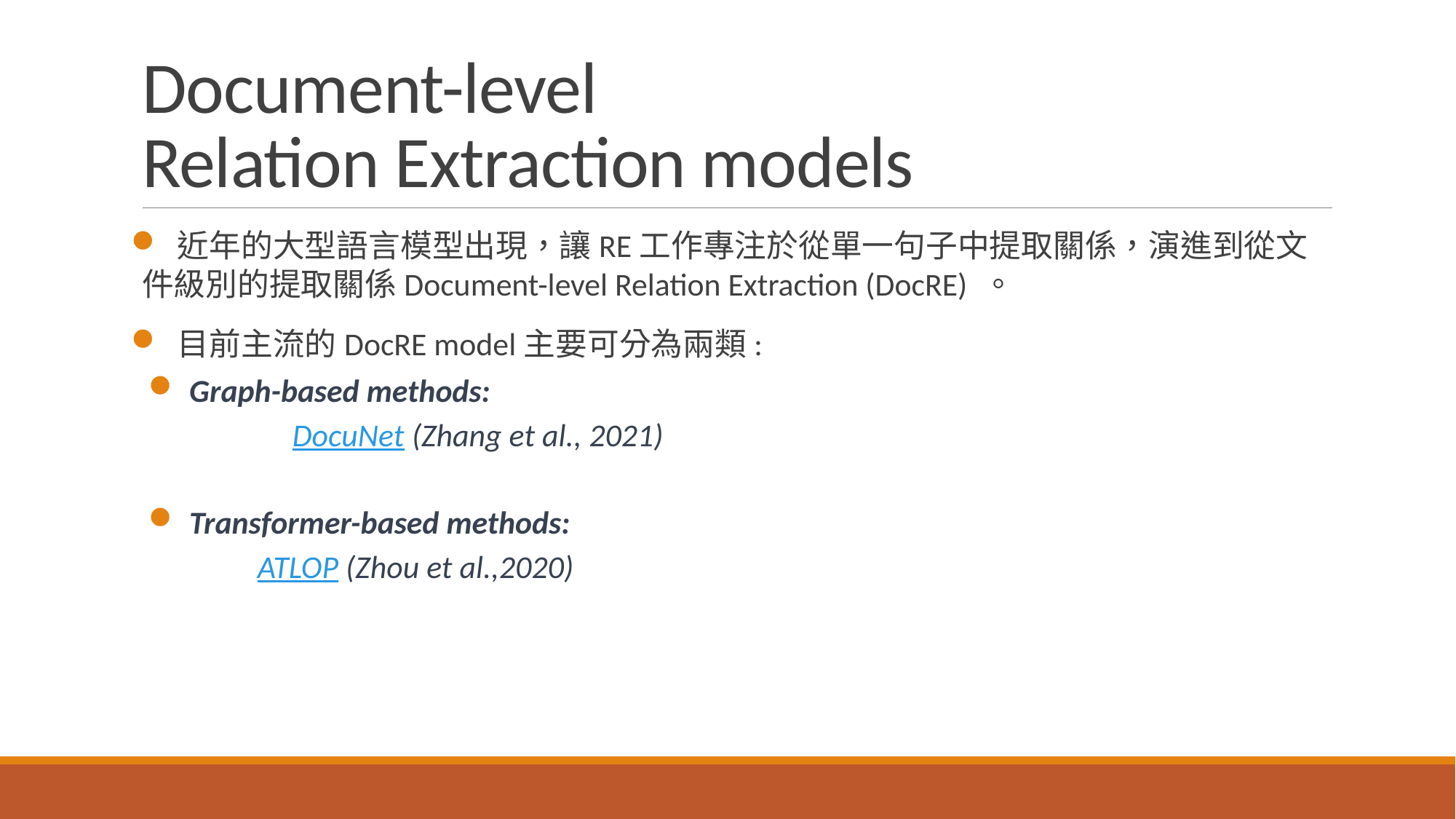

# Document-level Relation Extraction models
 近年的大型語言模型出現，讓RE工作專注於從單一句子中提取關係，演進到從文件級別的提取關係Document-level Relation Extraction (DocRE) 。
 目前主流的DocRE model主要可分為兩類:
Graph-based methods:
	DocuNet (Zhang et al., 2021)

Transformer-based methods:
	ATLOP (Zhou et al.,2020)